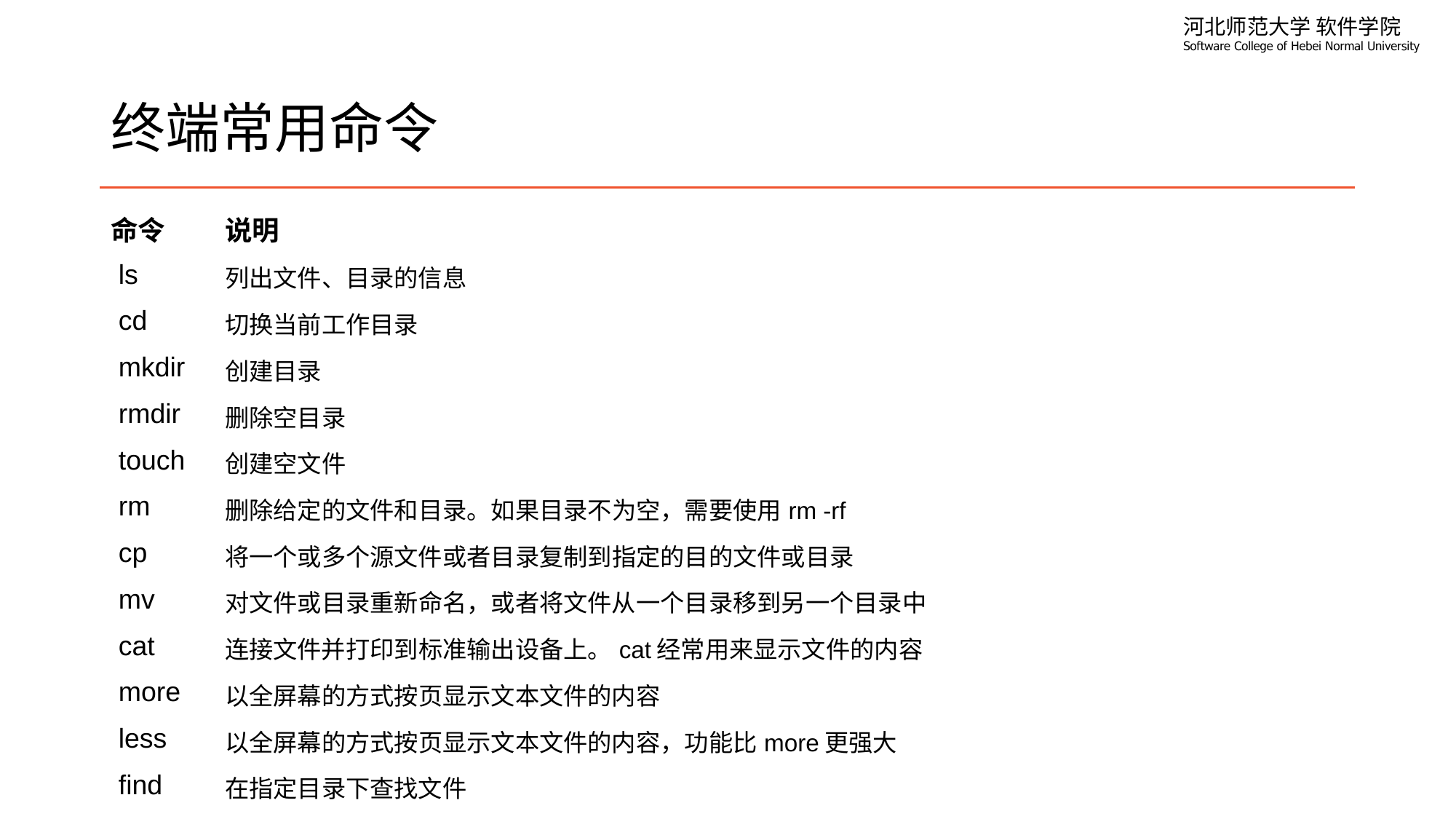

# 终端常用命令
| 命令 | 说明 |
| --- | --- |
| ls | 列出文件、目录的信息 |
| cd | 切换当前工作目录 |
| mkdir | 创建目录 |
| rmdir | 删除空目录 |
| touch | 创建空文件 |
| rm | 删除给定的文件和目录。如果目录不为空，需要使用rm -rf |
| cp | 将一个或多个源文件或者目录复制到指定的目的文件或目录 |
| mv | 对文件或目录重新命名，或者将文件从一个目录移到另一个目录中 |
| cat | 连接文件并打印到标准输出设备上。cat经常用来显示文件的内容 |
| more | 以全屏幕的方式按页显示文本文件的内容 |
| less | 以全屏幕的方式按页显示文本文件的内容，功能比more更强大 |
| find | 在指定目录下查找文件 |